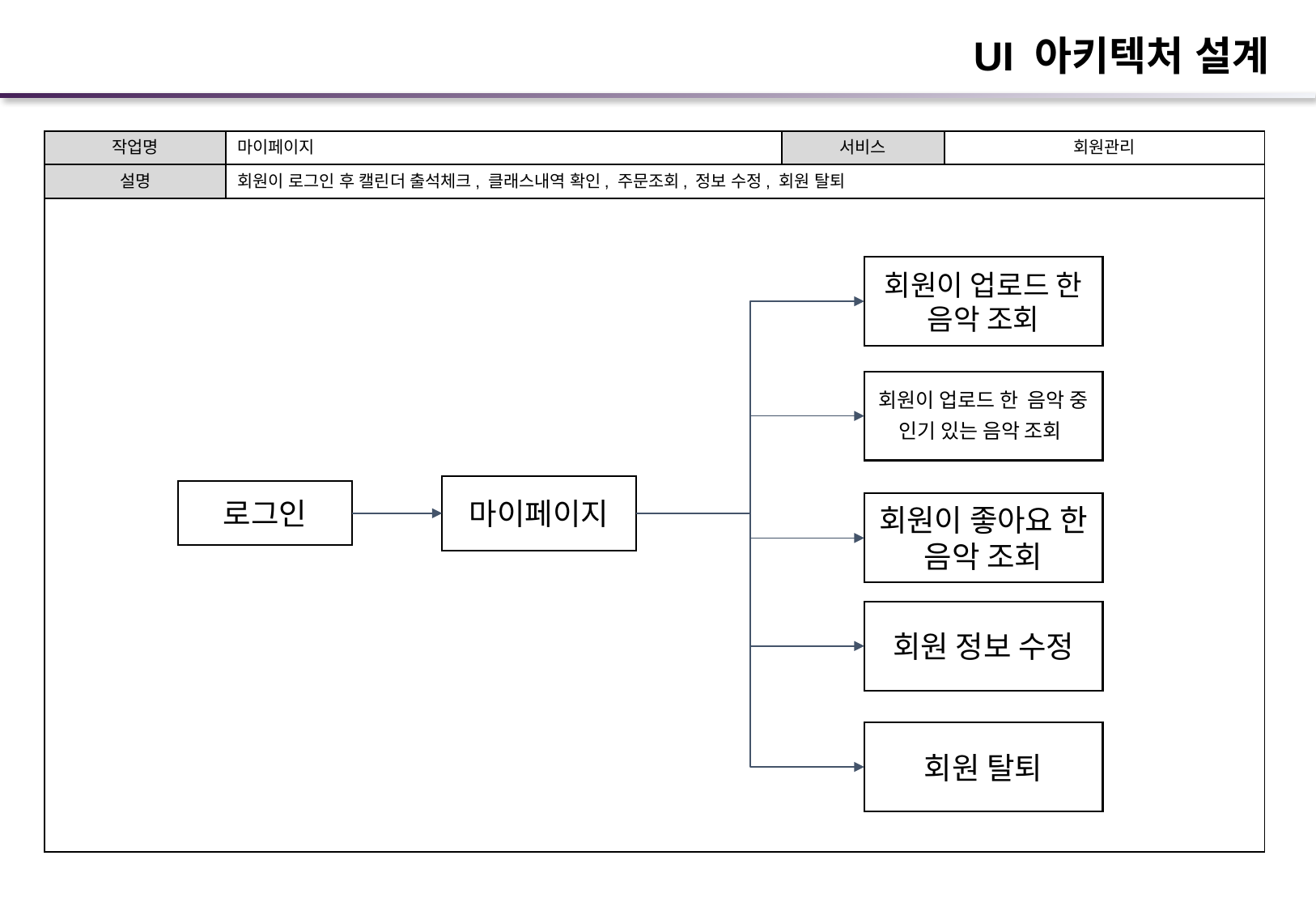

| 작업명 | 마이페이지 | 서비스 | 회원관리 |
| --- | --- | --- | --- |
| 설명 | 회원이 로그인 후 캘린더 출석체크, 클래스내역 확인, 주문조회, 정보 수정, 회원 탈퇴 |  |  |
|  |  |  |  |
회원이 업로드 한 음악 조회
회원이 업로드 한  음악 중 인기 있는 음악 조회
마이페이지
로그인
회원이 좋아요 한 음악 조회
회원 정보 수정
회원 탈퇴